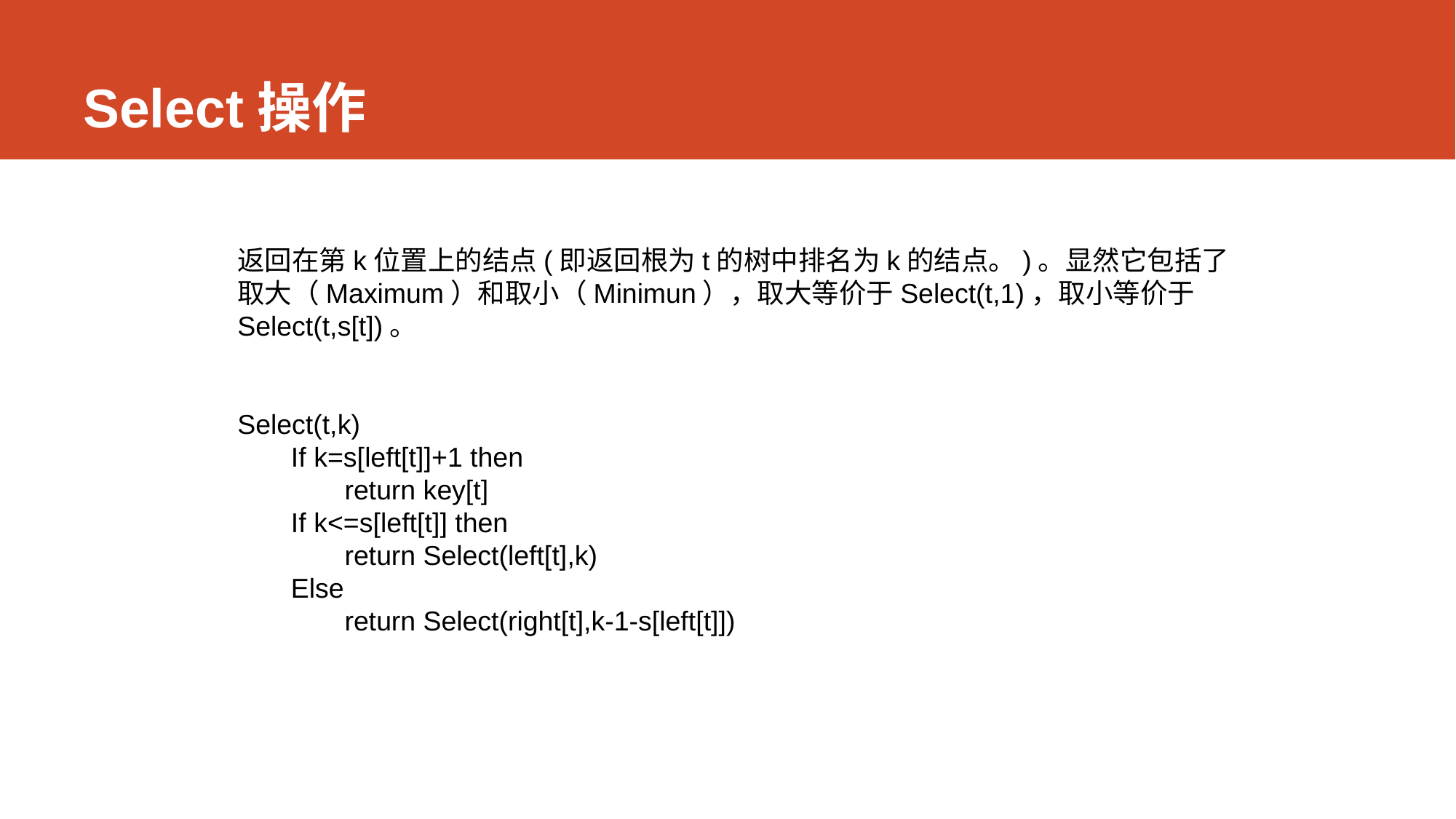

# Select操作
返回在第k位置上的结点(即返回根为t的树中排名为k的结点。)。显然它包括了取大（Maximum）和取小（Minimun），取大等价于Select(t,1)，取小等价于Select(t,s[t])。

Select(t,k)
       If k=s[left[t]]+1 then
              return key[t]
       If k<=s[left[t]] then
              return Select(left[t],k)
       Else
              return Select(right[t],k-1-s[left[t]])